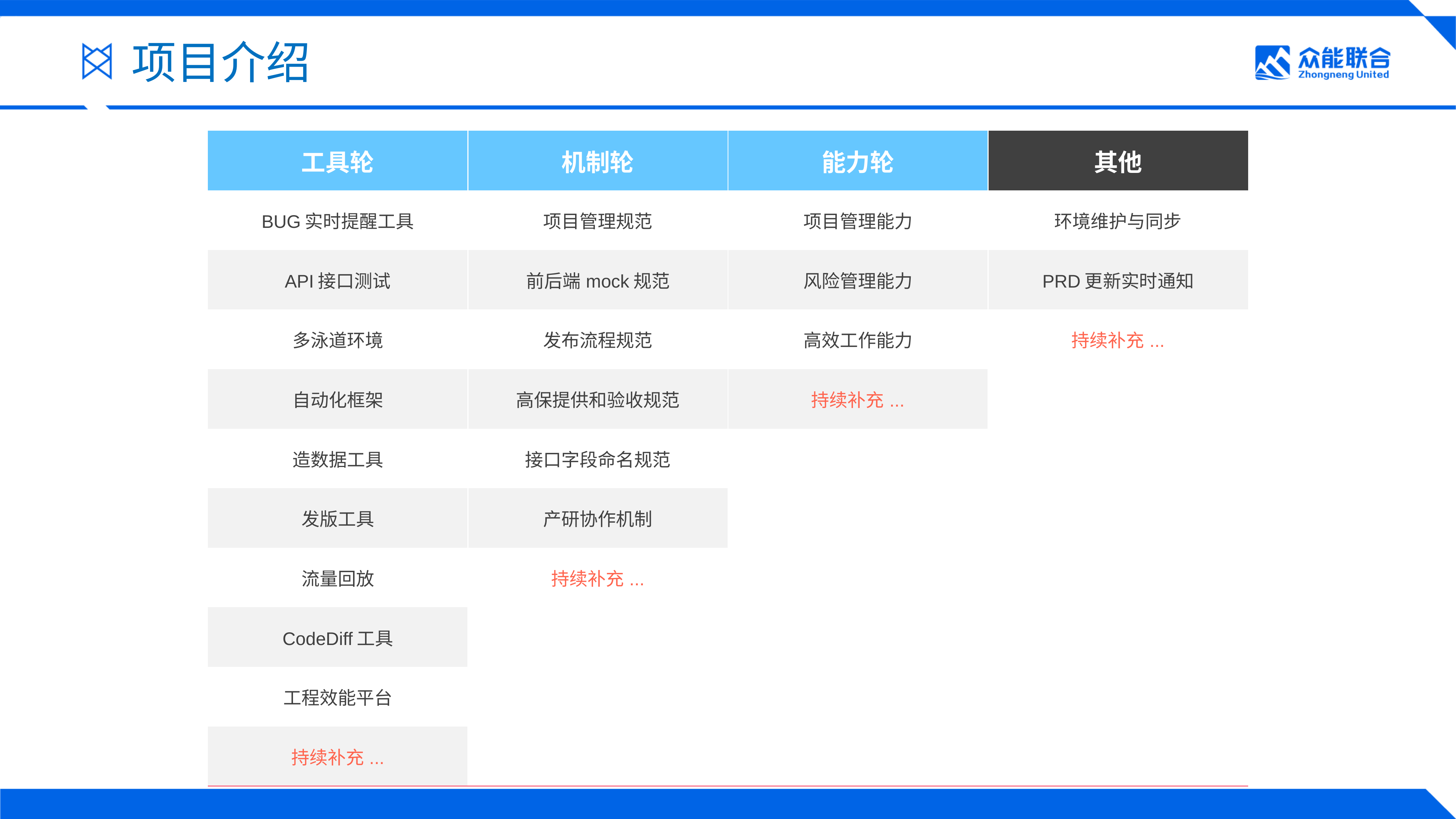

项目介绍
| 工具轮 | 机制轮 | 能力轮 | 其他 |
| --- | --- | --- | --- |
| BUG实时提醒工具 | 项目管理规范 | 项目管理能力 | 环境维护与同步 |
| API接口测试 | 前后端mock规范 | 风险管理能力 | PRD更新实时通知 |
| 多泳道环境 | 发布流程规范 | 高效工作能力 | 持续补充... |
| 自动化框架 | 高保提供和验收规范 | 持续补充... |  |
| 造数据工具 | 接口字段命名规范 |  |  |
| 发版工具 | 产研协作机制 |  |  |
| 流量回放 | 持续补充... |  |  |
| CodeDiff工具 |  |  |  |
| 工程效能平台 |  |  |  |
| 持续补充... |  |  |  |